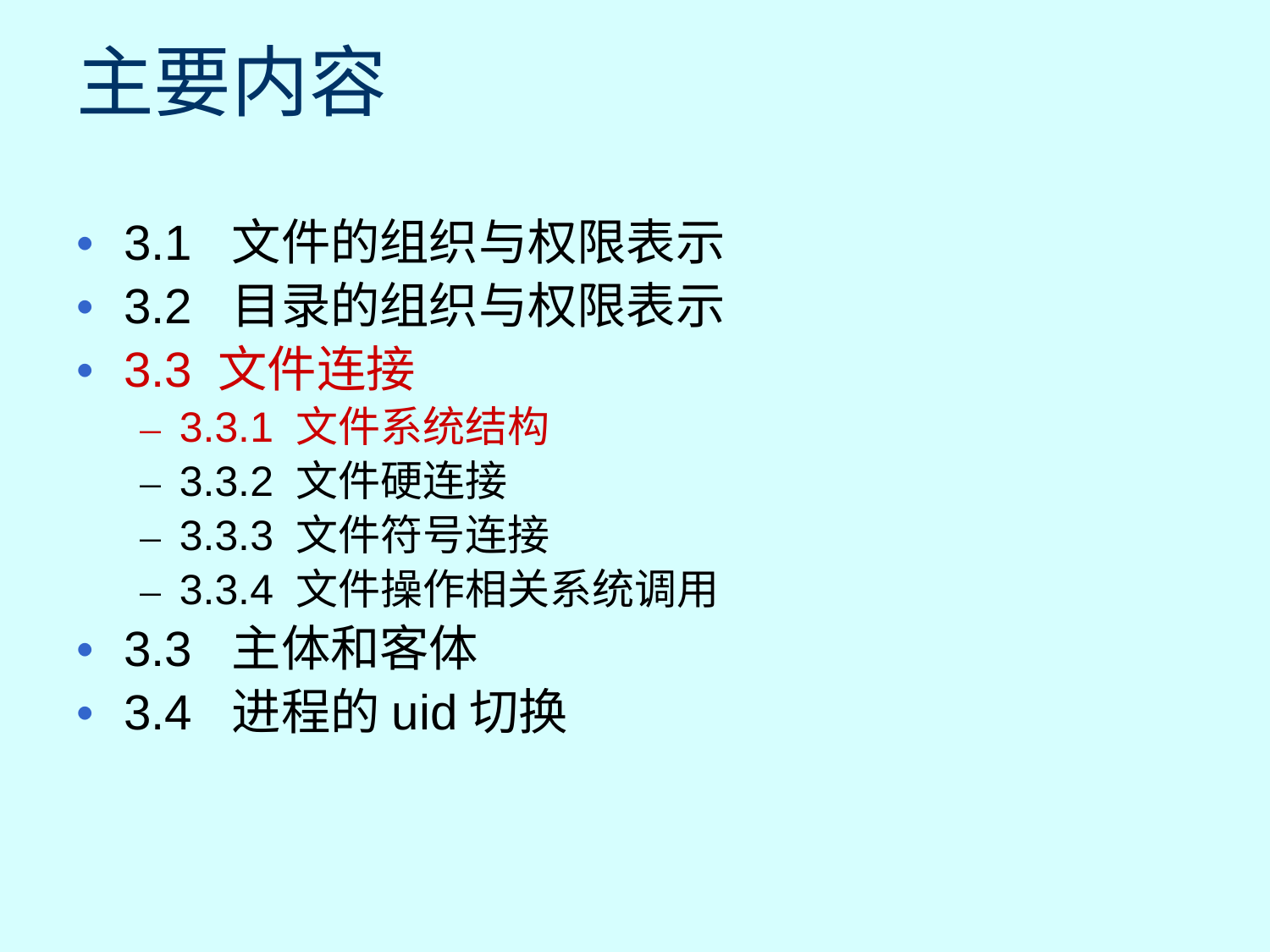

# 主要内容
3.1  文件的组织与权限表示
3.2  目录的组织与权限表示
3.3 文件连接
3.3.1 文件系统结构
3.3.2 文件硬连接
3.3.3 文件符号连接
3.3.4 文件操作相关系统调用
3.3  主体和客体
3.4  进程的uid切换
29